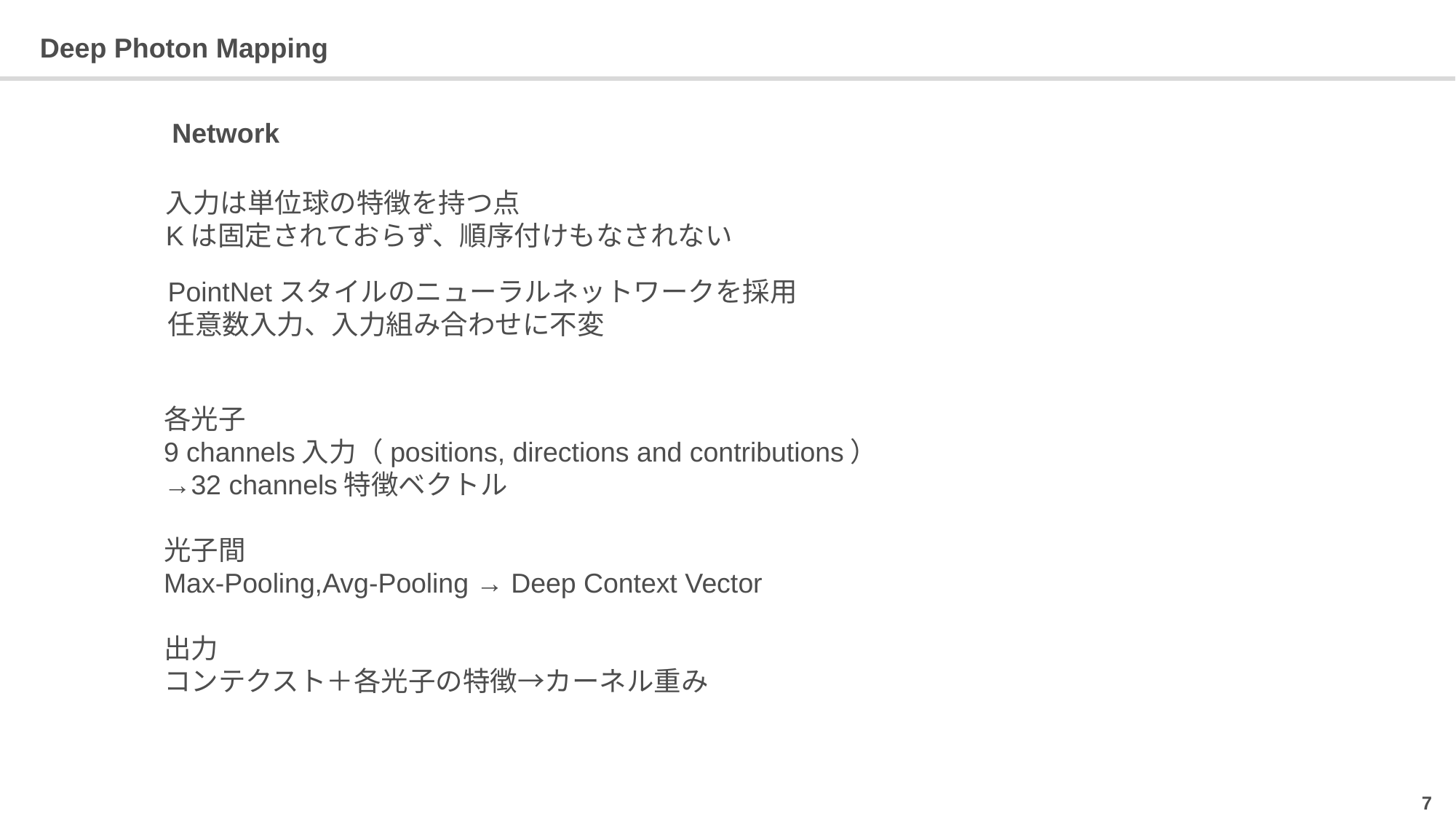

# Deep Photon Mapping
Network
入力は単位球の特徴を持つ点
Kは固定されておらず、順序付けもなされない
PointNetスタイルのニューラルネットワークを採用
任意数入力、入力組み合わせに不変
各光子
9 channels入力（positions, directions and contributions）
→32 channels特徴ベクトル

光子間
Max-Pooling,Avg-Pooling → Deep Context Vector

出力
コンテクスト＋各光子の特徴→カーネル重み
7